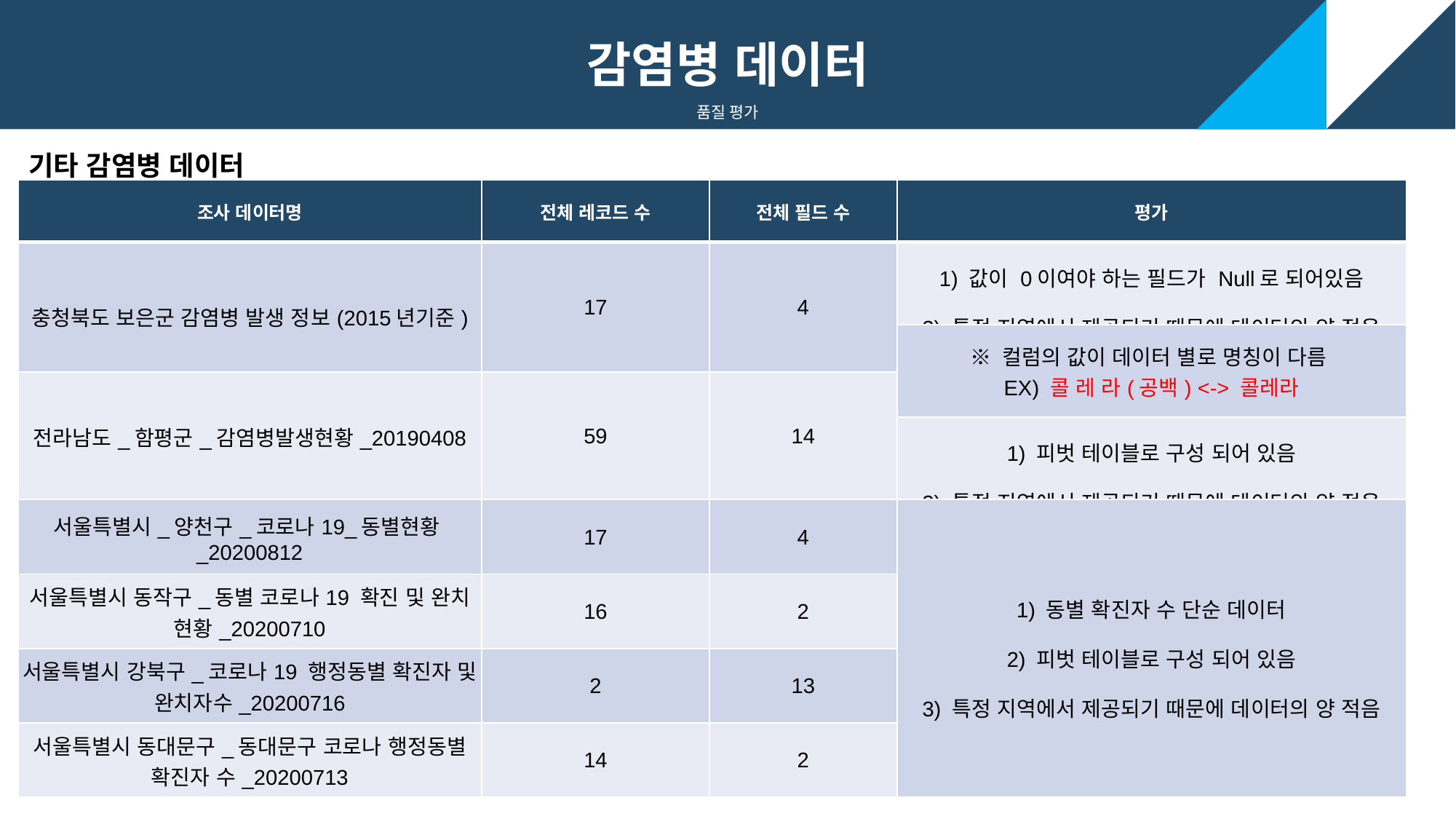

감염병 데이터
품질 평가

기타 감염병 데이터

| 조사 데이터명 | 전체 레코드 수 | 전체 필드 수 | 평가 |
| --- | --- | --- | --- |
| 충청북도 보은군 감염병 발생 정보(2015년기준) | 17 | 4 | 1) 값이 0이여야 하는 필드가 Null로 되어있음 3) 특정 지역에서 제공되기 때문에 데이터의 양 적음 |
|  |  |  | ※ 컬럼의 값이 데이터 별로 명칭이 다름 EX) 콜 레 라(공백) <-> 콜레라 |
| 전라남도\_함평군\_감염병발생현황\_20190408 | 59 | 14 |  |
|  |  |  | 1) 피벗 테이블로 구성 되어 있음 3) 특정 지역에서 제공되기 때문에 데이터의 양 적음 |
| 서울특별시\_양천구\_코로나19\_동별현황\_20200812 | 17 | 4 | 1) 동별 확진자 수 단순 데이터 2) 피벗 테이블로 구성 되어 있음 3) 특정 지역에서 제공되기 때문에 데이터의 양 적음 |
| 서울특별시 동작구\_동별 코로나19 확진 및 완치 현황\_20200710 | 16 | 2 |  |
| 서울특별시 강북구\_코로나19 행정동별 확진자 및 완치자수\_20200716 | 2 | 13 |  |
| 서울특별시 동대문구\_동대문구 코로나 행정동별 확진자 수\_20200713 | 14 | 2 |  |